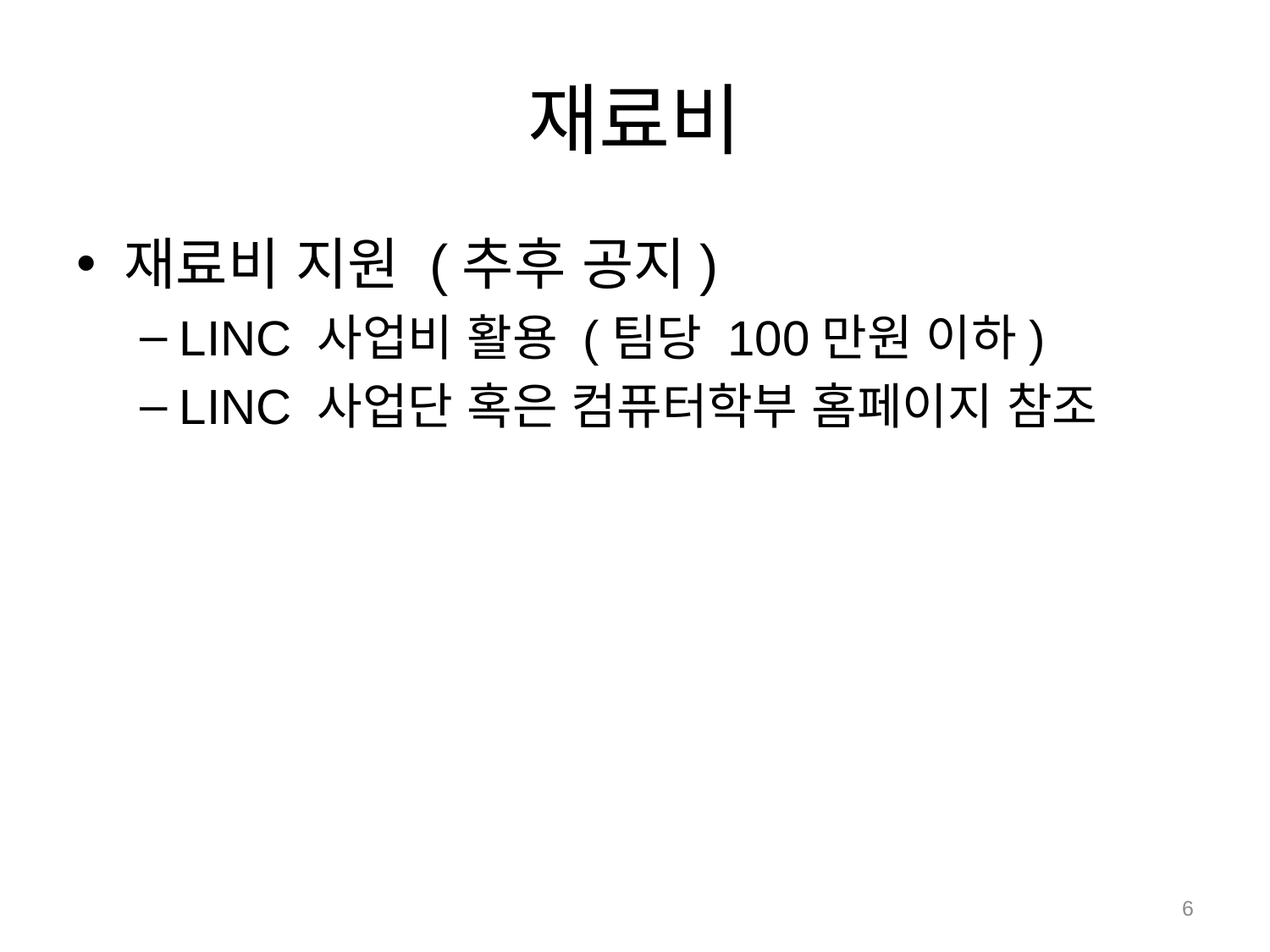

# 재료비
재료비 지원 (추후 공지)
LINC 사업비 활용 (팀당 100만원 이하)
LINC 사업단 혹은 컴퓨터학부 홈페이지 참조

6